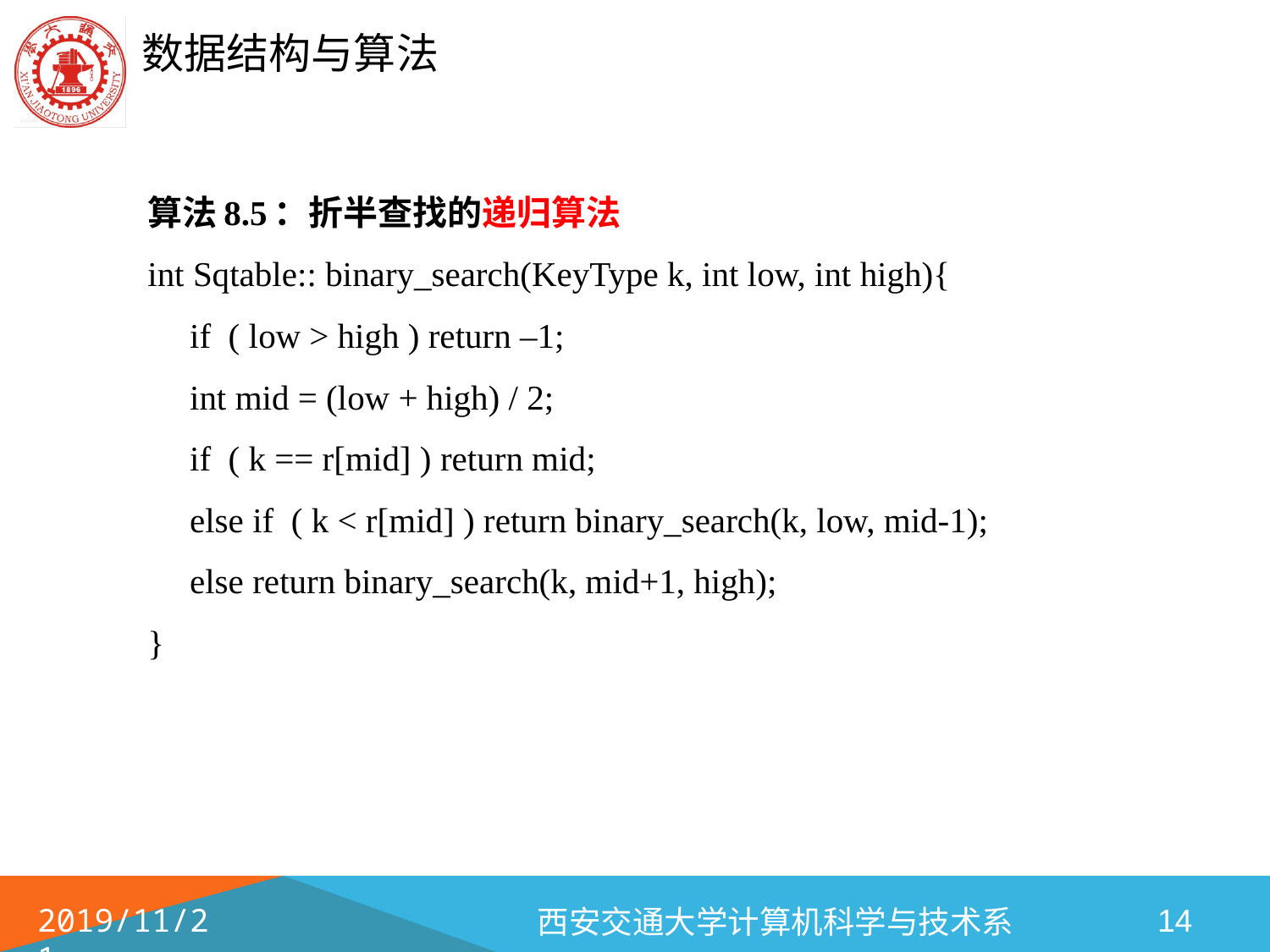

算法8.5：折半查找的递归算法
int Sqtable:: binary_search(KeyType k, int low, int high){
	if  ( low > high ) return –1;
	int mid = (low + high) / 2;
	if  ( k == r[mid] ) return mid;
	else if  ( k < r[mid] ) return binary_search(k, low, mid-1);
		else return binary_search(k, mid+1, high);
}